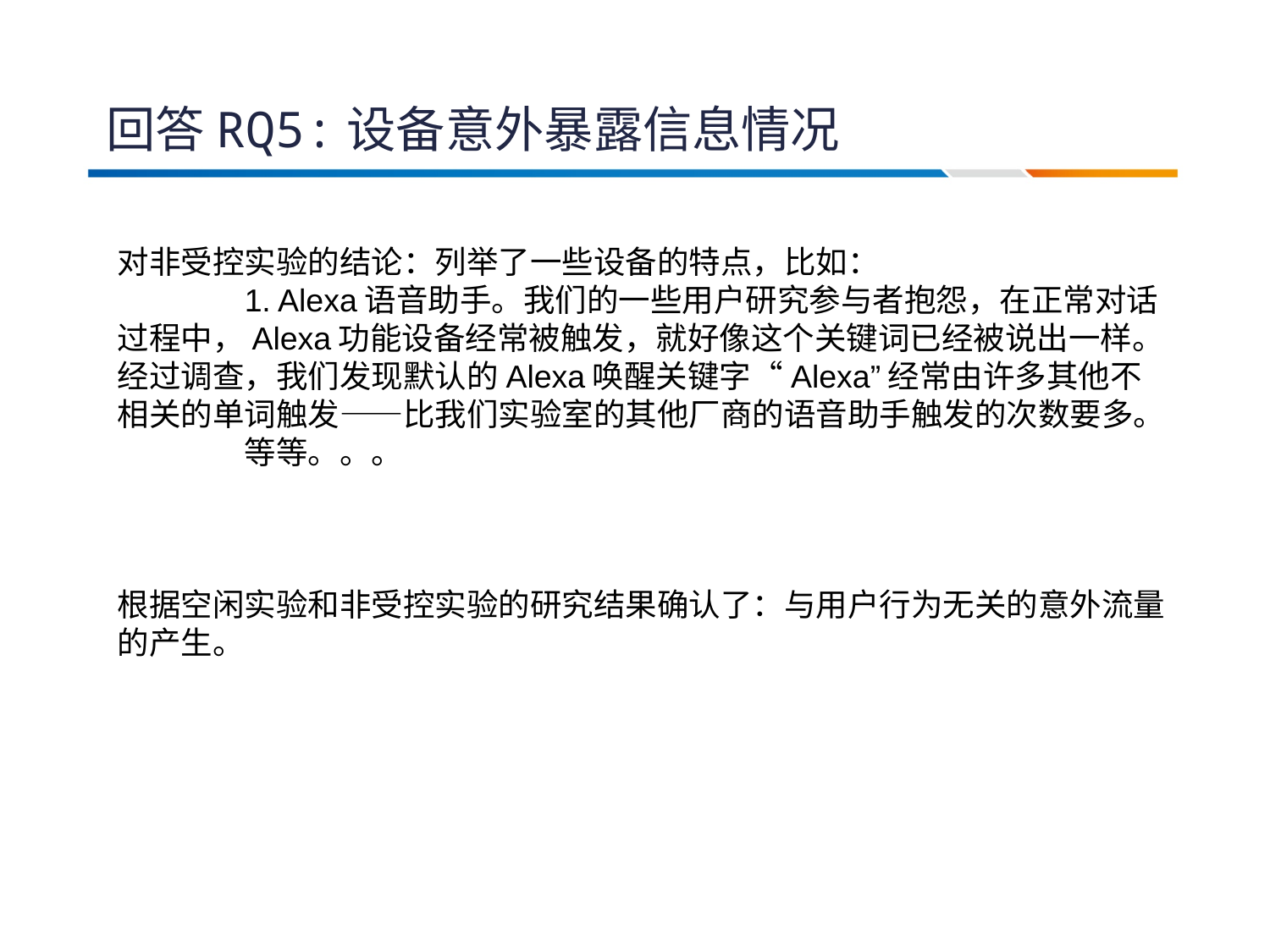

# 回答RQ5:设备意外暴露信息情况
对非受控实验的结论：列举了一些设备的特点，比如：
	1. Alexa语音助手。我们的一些用户研究参与者抱怨，在正常对话过程中，Alexa功能设备经常被触发，就好像这个关键词已经被说出一样。经过调查，我们发现默认的Alexa唤醒关键字“Alexa”经常由许多其他不相关的单词触发——比我们实验室的其他厂商的语音助手触发的次数要多。
	等等。。。

根据空闲实验和非受控实验的研究结果确认了：与用户行为无关的意外流量的产生。